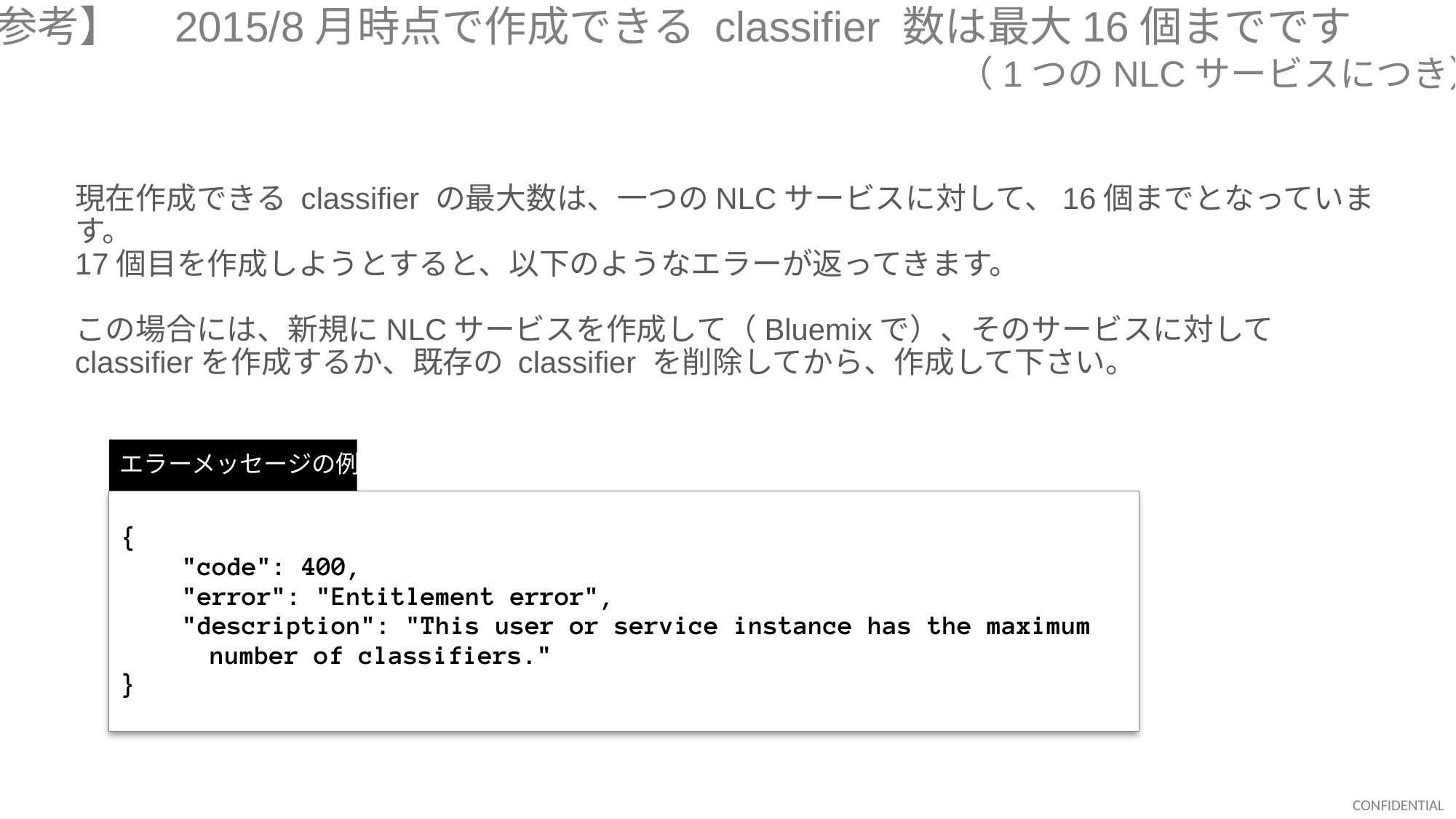

【参考】　2015/8月時点で作成できる classifier 数は最大16個までです
（1つのNLCサービスにつき）
現在作成できる classifier の最大数は、一つのNLCサービスに対して、16個までとなっています。
17個目を作成しようとすると、以下のようなエラーが返ってきます。

この場合には、新規にNLCサービスを作成して（Bluemixで）、そのサービスに対して classifierを作成するか、既存の classifier を削除してから、作成して下さい。
エラーメッセージの例
{
　　"code": 400,
　　"error": "Entitlement error",
　　"description": "This user or service instance has the maximum
　　　number of classifiers."
}
CONFIDENTIAL